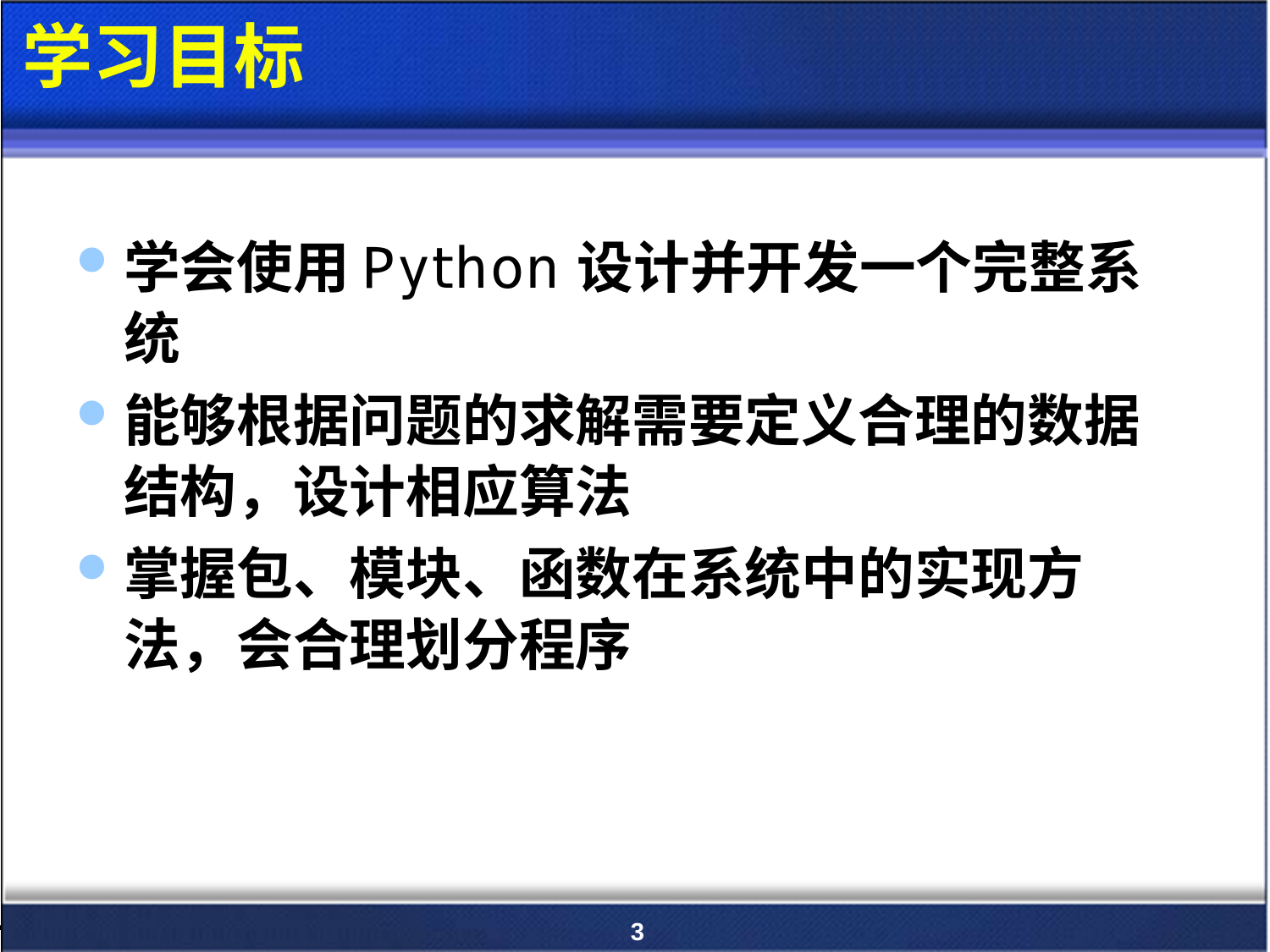

# 学习目标
学会使用Python设计并开发一个完整系统
能够根据问题的求解需要定义合理的数据结构，设计相应算法
掌握包、模块、函数在系统中的实现方法，会合理划分程序
3